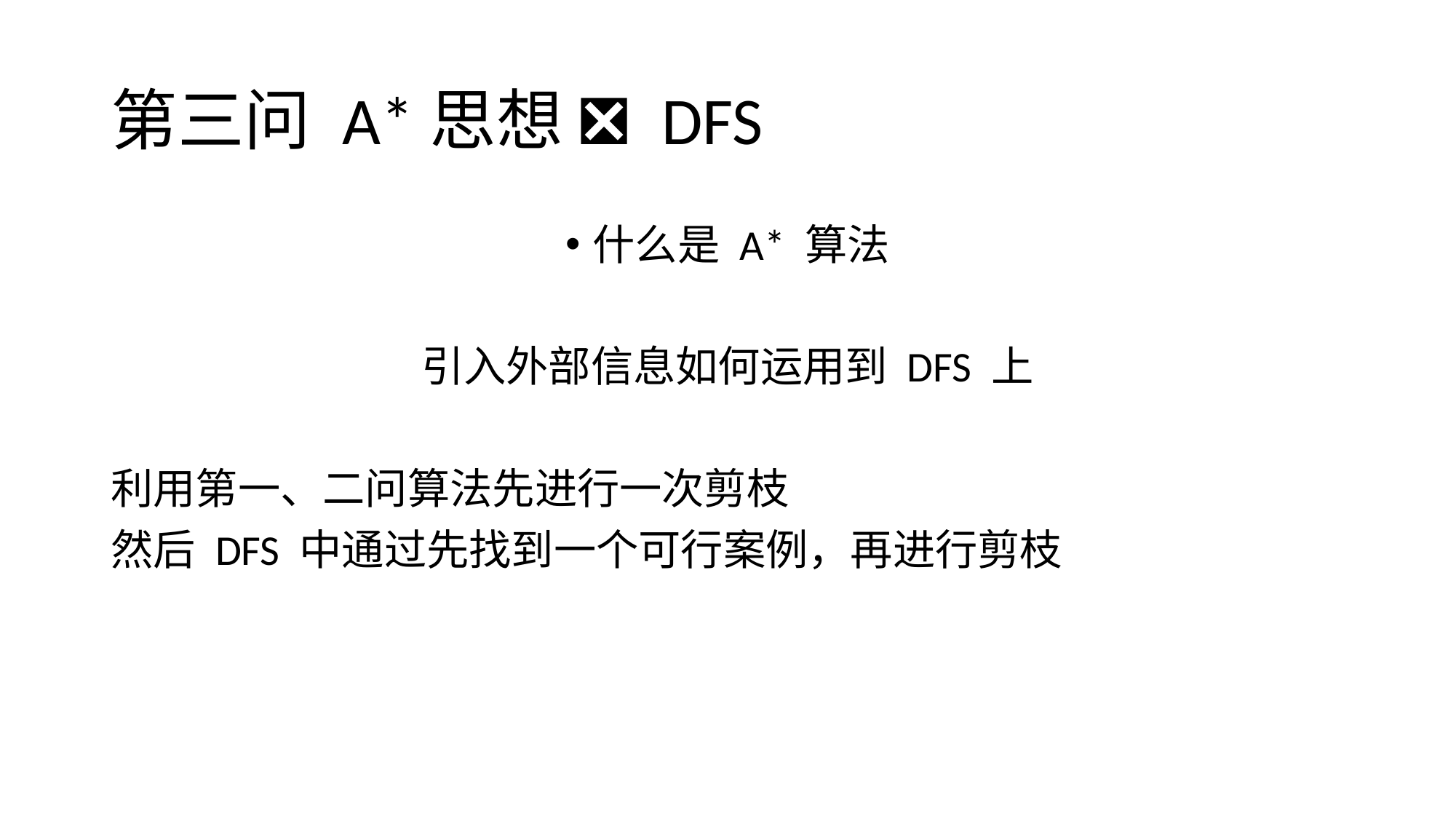

# 第三问 A*思想 ❎ DFS
什么是 A* 算法

引入外部信息如何运用到 DFS 上

利用第一、二问算法先进行一次剪枝
然后 DFS 中通过先找到一个可行案例，再进行剪枝